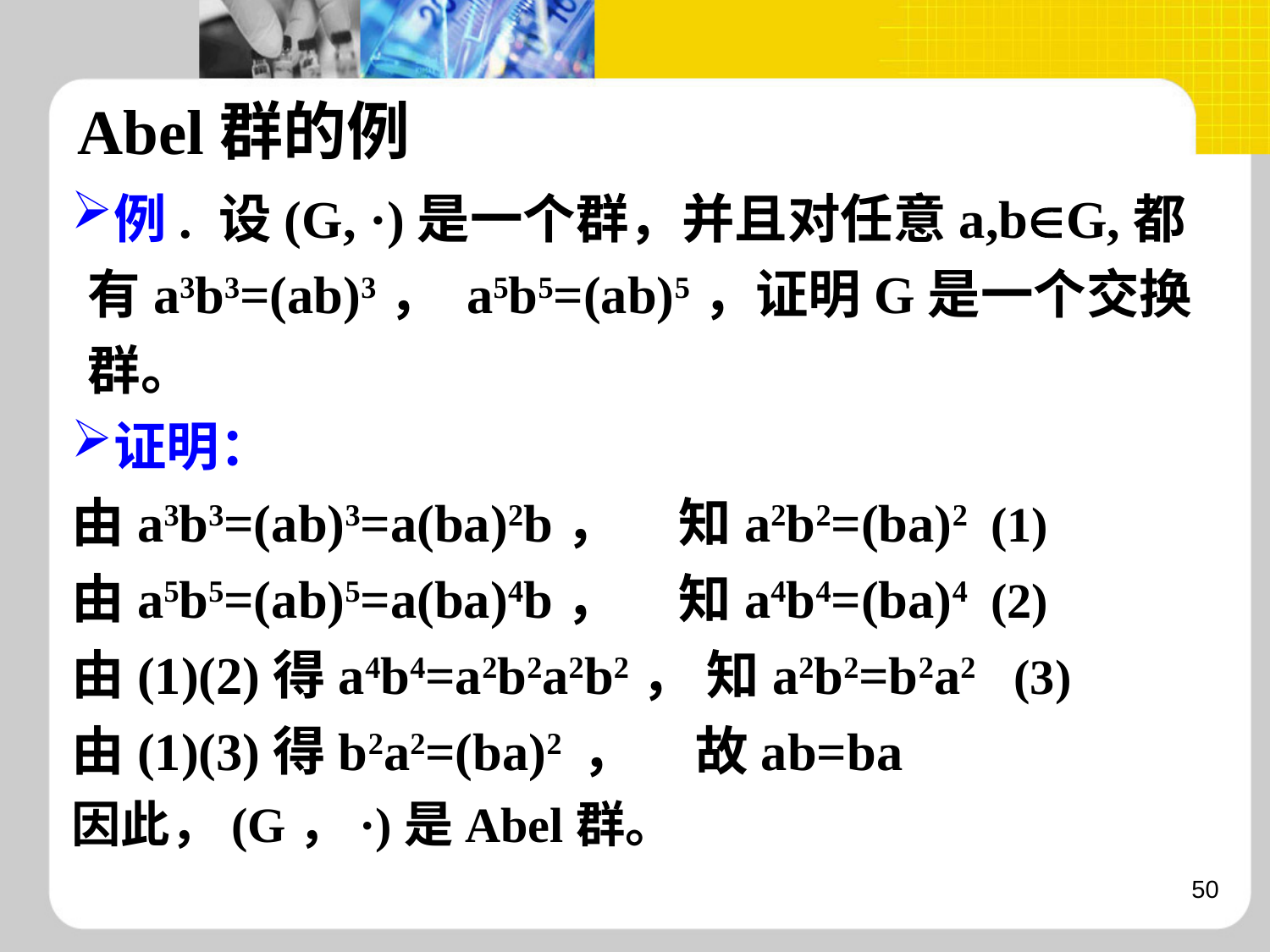

Abel群的例
例. 设(G, ·)是一个群，并且对任意a,b∈G,都有a3b3=(ab)3， a5b5=(ab)5，证明G是一个交换群。
证明：
由a3b3=(ab)3=a(ba)2b，     知a2b2=(ba)2   (1)
由a5b5=(ab)5=a(ba)4b，     知a4b4=(ba)4   (2)
由(1)(2)得a4b4=a2b2a2b2， 知a2b2=b2a2     (3)
由(1)(3)得b2a2=(ba)2 ，     故ab=ba
因此，(G，·)是Abel群。

50